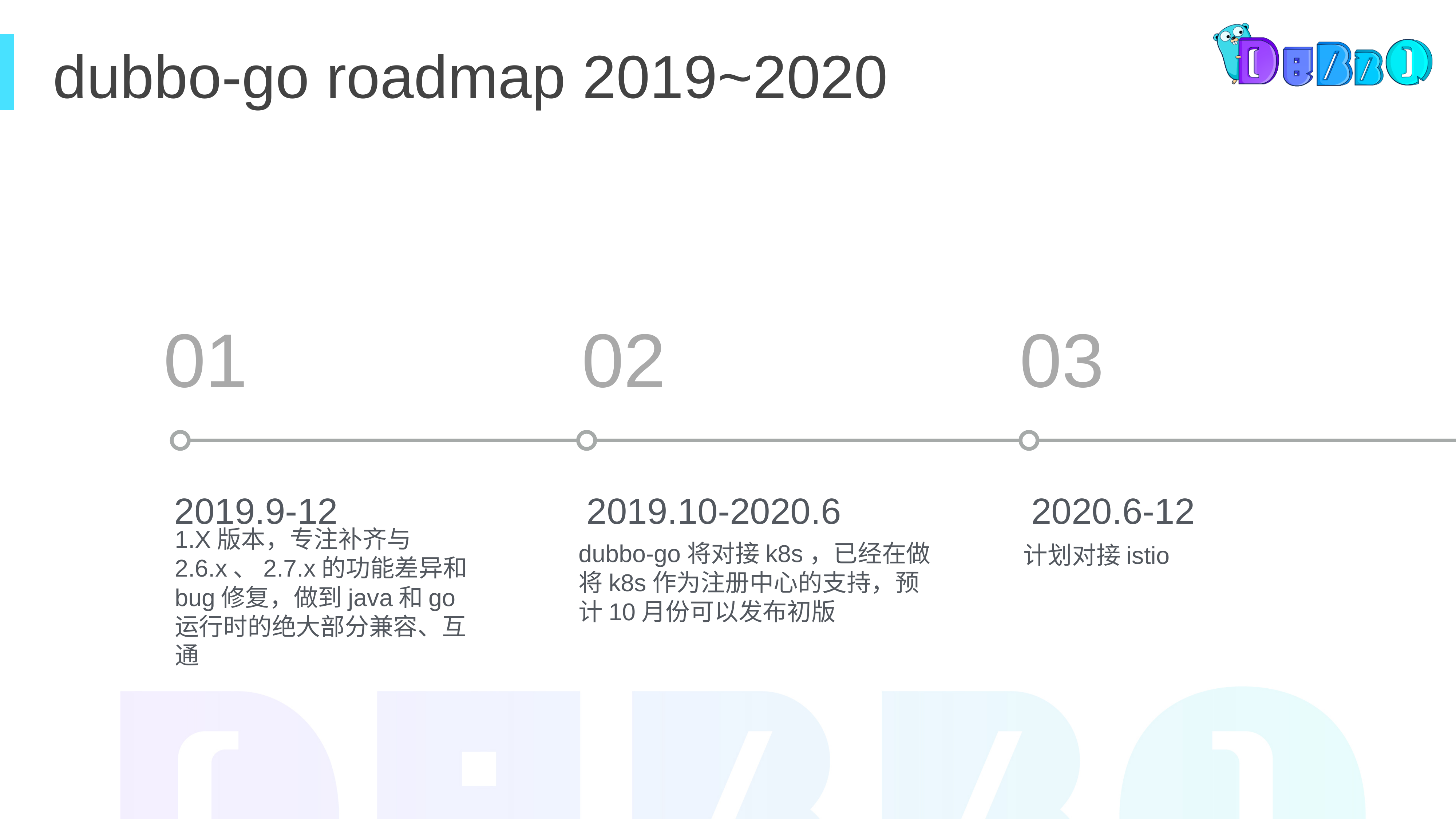

dubbo-go roadmap 2019~2020
03
01
02

2019.9-12
2019.10-2020.6
2020.6-12
1.X版本，专注补齐与2.6.x、2.7.x的功能差异和bug修复，做到java和go运行时的绝大部分兼容、互通
dubbo-go将对接k8s，已经在做将k8s作为注册中心的支持，预计10月份可以发布初版
计划对接istio